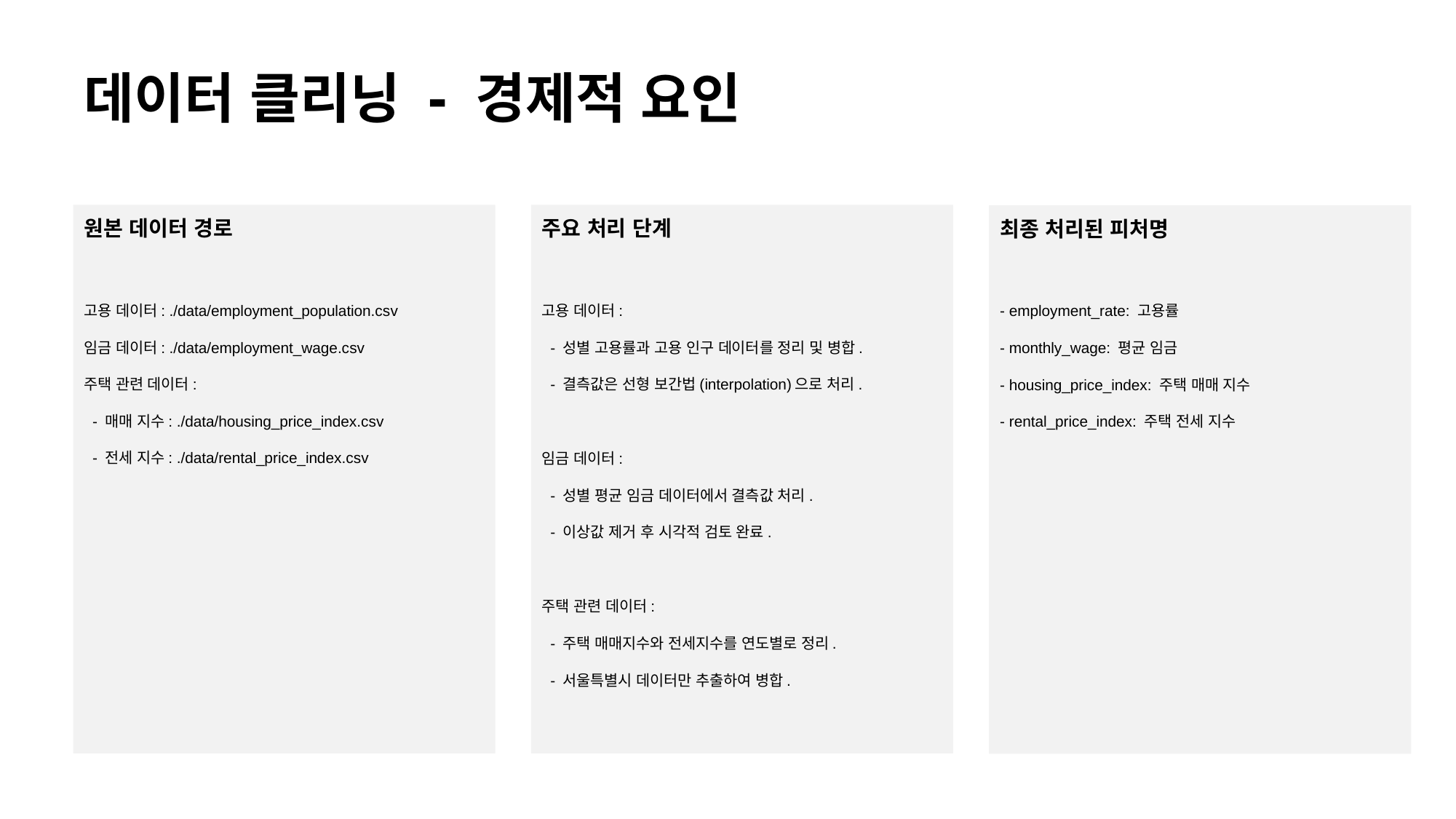

# 데이터 클리닝 - 경제적 요인

원본 데이터 경로

고용 데이터: ./data/employment_population.csv
임금 데이터: ./data/employment_wage.csv
주택 관련 데이터:
  - 매매 지수: ./data/housing_price_index.csv
  - 전세 지수: ./data/rental_price_index.csv
주요 처리 단계

고용 데이터:
  - 성별 고용률과 고용 인구 데이터를 정리 및 병합.
  - 결측값은 선형 보간법(interpolation)으로 처리.

임금 데이터:
  - 성별 평균 임금 데이터에서 결측값 처리.
  - 이상값 제거 후 시각적 검토 완료.

주택 관련 데이터:
  - 주택 매매지수와 전세지수를 연도별로 정리.
  - 서울특별시 데이터만 추출하여 병합.
최종 처리된 피처명

- employment_rate: 고용률
- monthly_wage: 평균 임금
- housing_price_index: 주택 매매 지수
- rental_price_index: 주택 전세 지수